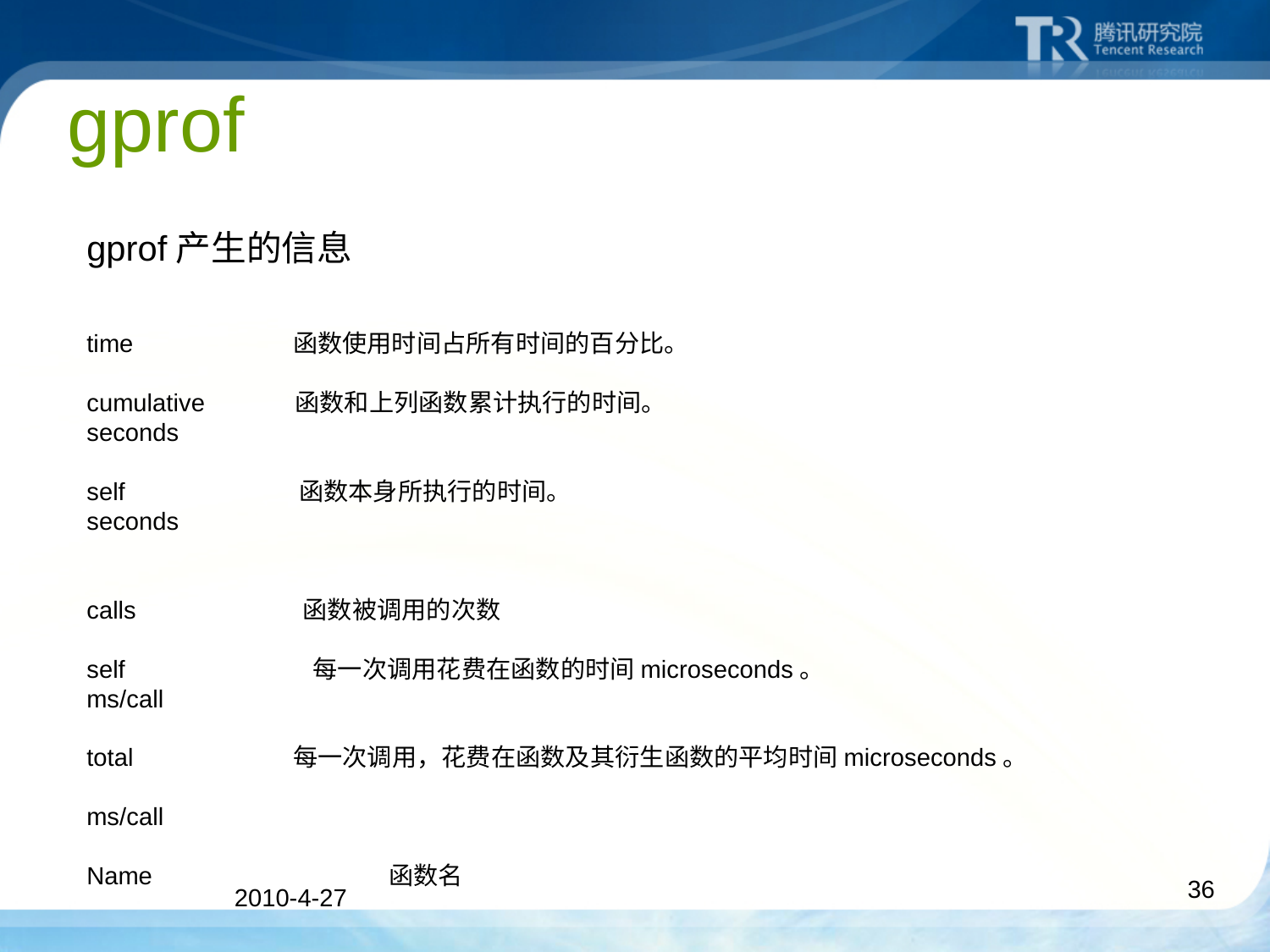

# gprof

gprof产生的信息

time                      函数使用时间占所有时间的百分比。

cumulative            函数和上列函数累计执行的时间。
seconds

self                        函数本身所执行的时间。
seconds

calls                       函数被调用的次数

self                          每一次调用花费在函数的时间microseconds。
ms/call

total                      每一次调用，花费在函数及其衍生函数的平均时间microseconds。
ms/call

Name                                 函数名

2010-4-27
36